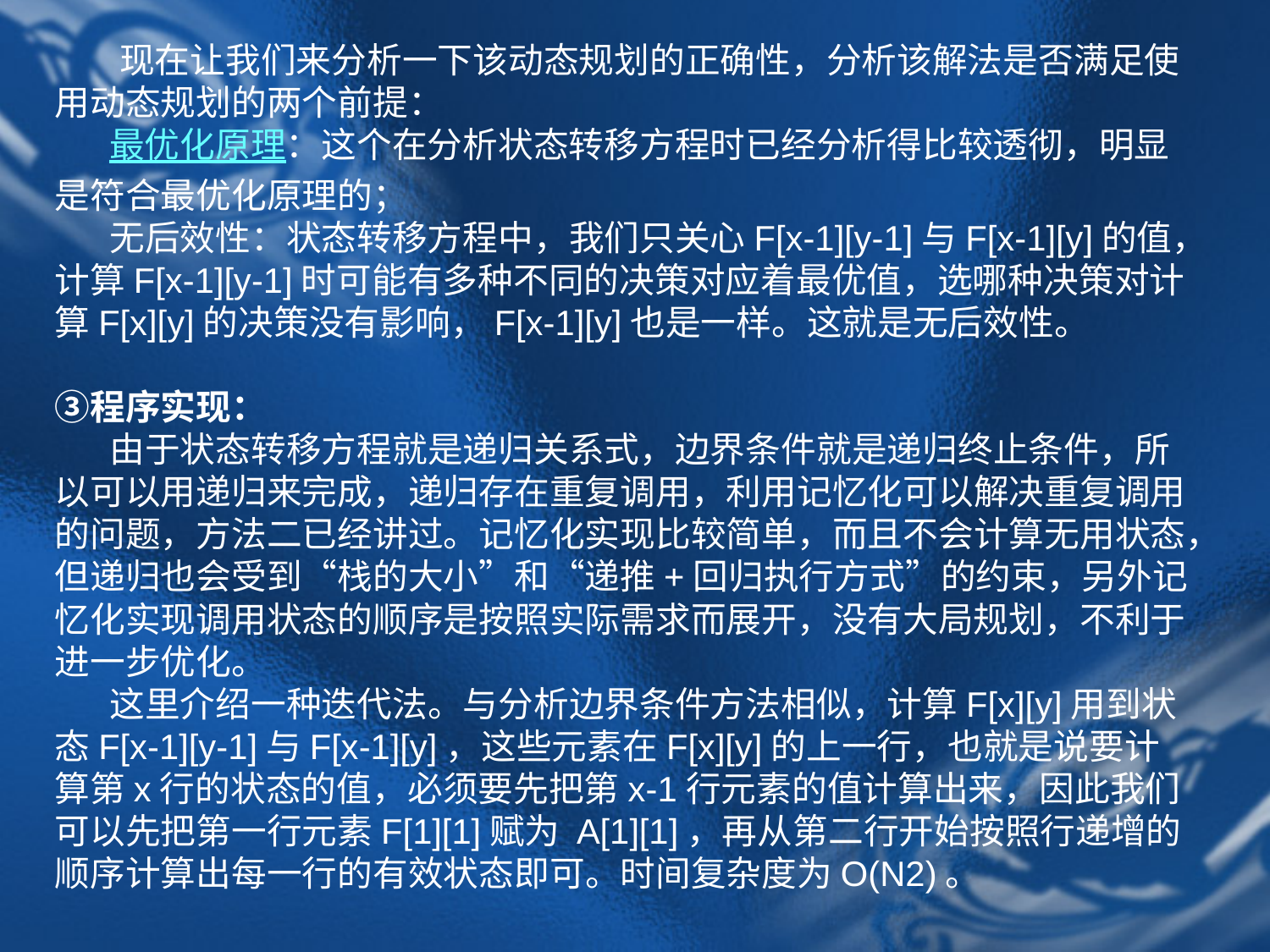

# 现在让我们来分析一下该动态规划的正确性，分析该解法是否满足使用动态规划的两个前提： 最优化原理：这个在分析状态转移方程时已经分析得比较透彻，明显是符合最优化原理的； 无后效性：状态转移方程中，我们只关心F[x-1][y-1]与F[x-1][y]的值，计算F[x-1][y-1]时可能有多种不同的决策对应着最优值，选哪种决策对计算F[x][y]的决策没有影响，F[x-1][y]也是一样。这就是无后效性。 ③程序实现： 由于状态转移方程就是递归关系式，边界条件就是递归终止条件，所以可以用递归来完成，递归存在重复调用，利用记忆化可以解决重复调用的问题，方法二已经讲过。记忆化实现比较简单，而且不会计算无用状态，但递归也会受到“栈的大小”和“递推+回归执行方式”的约束，另外记忆化实现调用状态的顺序是按照实际需求而展开，没有大局规划，不利于进一步优化。 这里介绍一种迭代法。与分析边界条件方法相似，计算F[x][y]用到状态F[x-1][y-1]与F[x-1][y]，这些元素在F[x][y]的上一行，也就是说要计算第x行的状态的值，必须要先把第x-1行元素的值计算出来，因此我们可以先把第一行元素F[1][1]赋为 A[1][1]，再从第二行开始按照行递增的顺序计算出每一行的有效状态即可。时间复杂度为O(N2)。